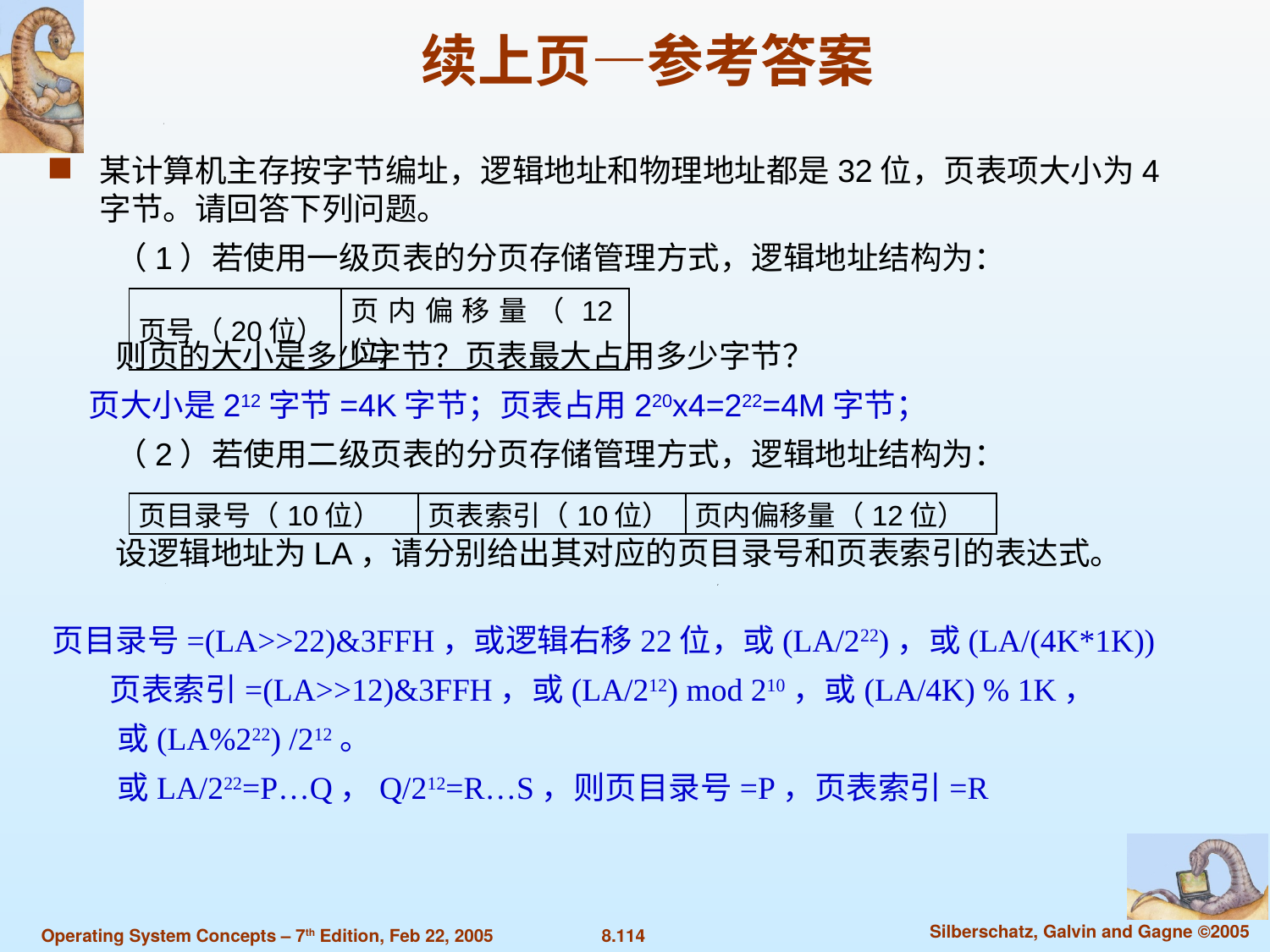

续上页—参考答案
某计算机主存按字节编址，逻辑地址和物理地址都是32位，页表项大小为4字节。请回答下列问题。
（1）若使用一级页表的分页存储管理方式，逻辑地址结构为：

则页的大小是多少字节？页表最大占用多少字节？
    页大小是212字节=4K字节；页表占用220x4=222=4M字节；
（2）若使用二级页表的分页存储管理方式，逻辑地址结构为：

设逻辑地址为LA，请分别给出其对应的页目录号和页表索引的表达式。
       页目录号=(LA>>22)&3FFH，或逻辑右移22位，或(LA/222)，或(LA/(4K*1K))
       页表索引=(LA>>12)&3FFH，或(LA/212) mod 210，或(LA/4K) % 1K，
        或(LA%222) /212。
        或LA/222=P…Q，Q/212=R…S，则页目录号=P，页表索引=R

| 页号（20位） | 页内偏移量（12位） |
| --- | --- |
| 页目录号（10位） | 页表索引（10位） | 页内偏移量（12位） |
| --- | --- | --- |